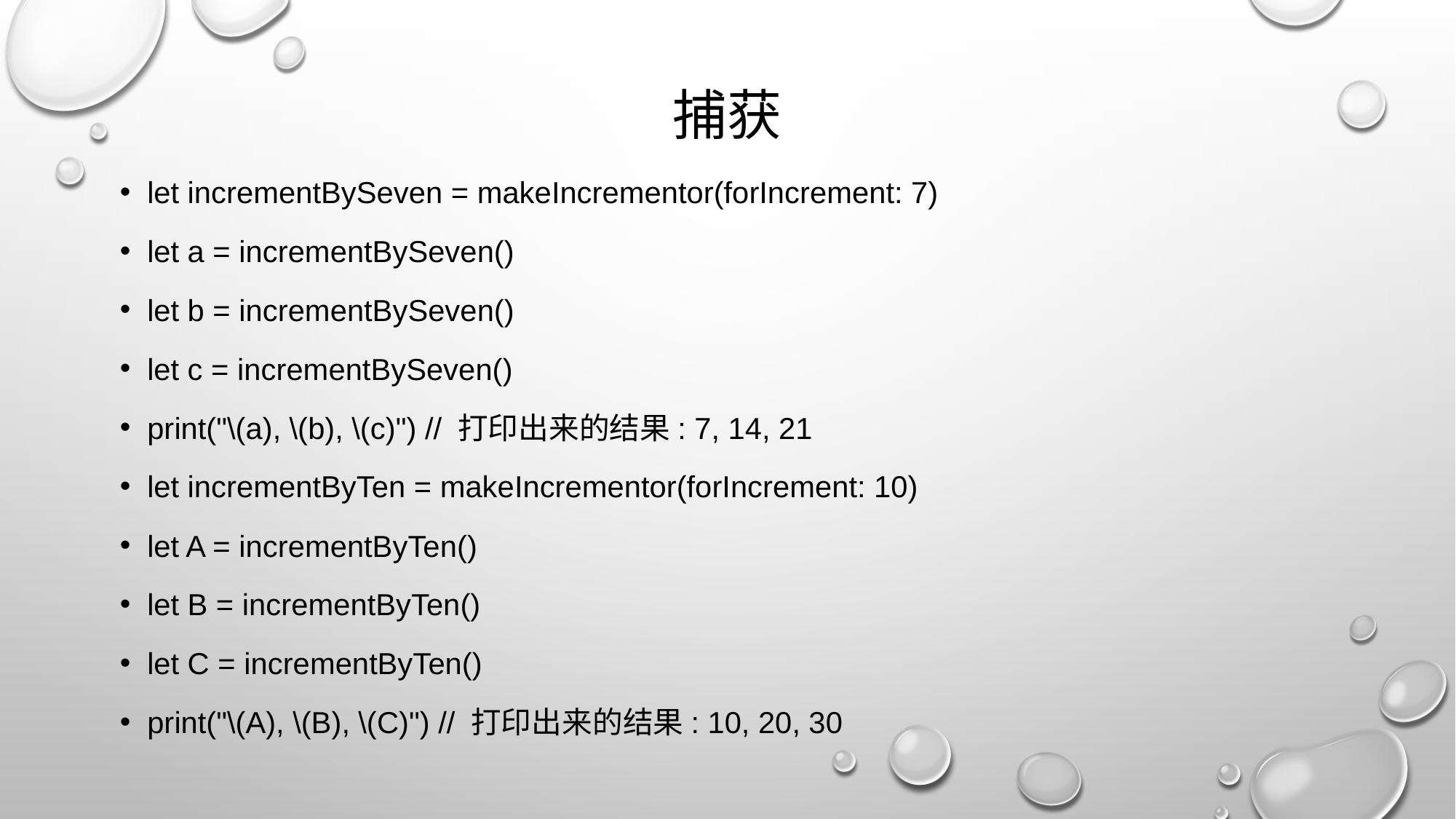

# 捕获
let incrementBySeven = makeIncrementor(forIncrement: 7)
let a = incrementBySeven()
let b = incrementBySeven()
let c = incrementBySeven()
print("\(a), \(b), \(c)") // 打印出来的结果: 7, 14, 21
let incrementByTen = makeIncrementor(forIncrement: 10)
let A = incrementByTen()
let B = incrementByTen()
let C = incrementByTen()
print("\(A), \(B), \(C)") // 打印出来的结果: 10, 20, 30